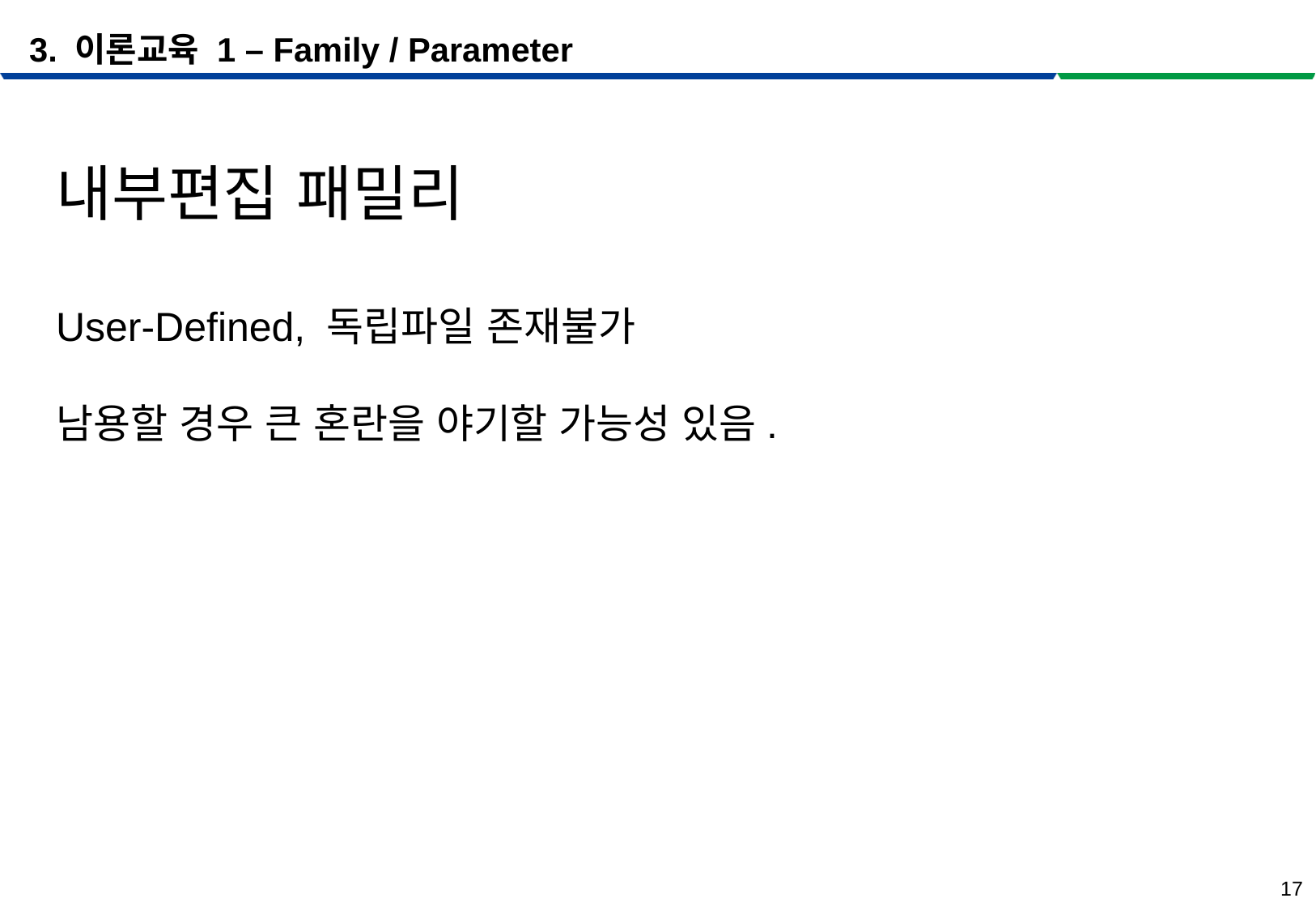

# 3. 이론교육 1 – Family / Parameter
내부편집 패밀리

User-Defined, 독립파일 존재불가

남용할 경우 큰 혼란을 야기할 가능성 있음.